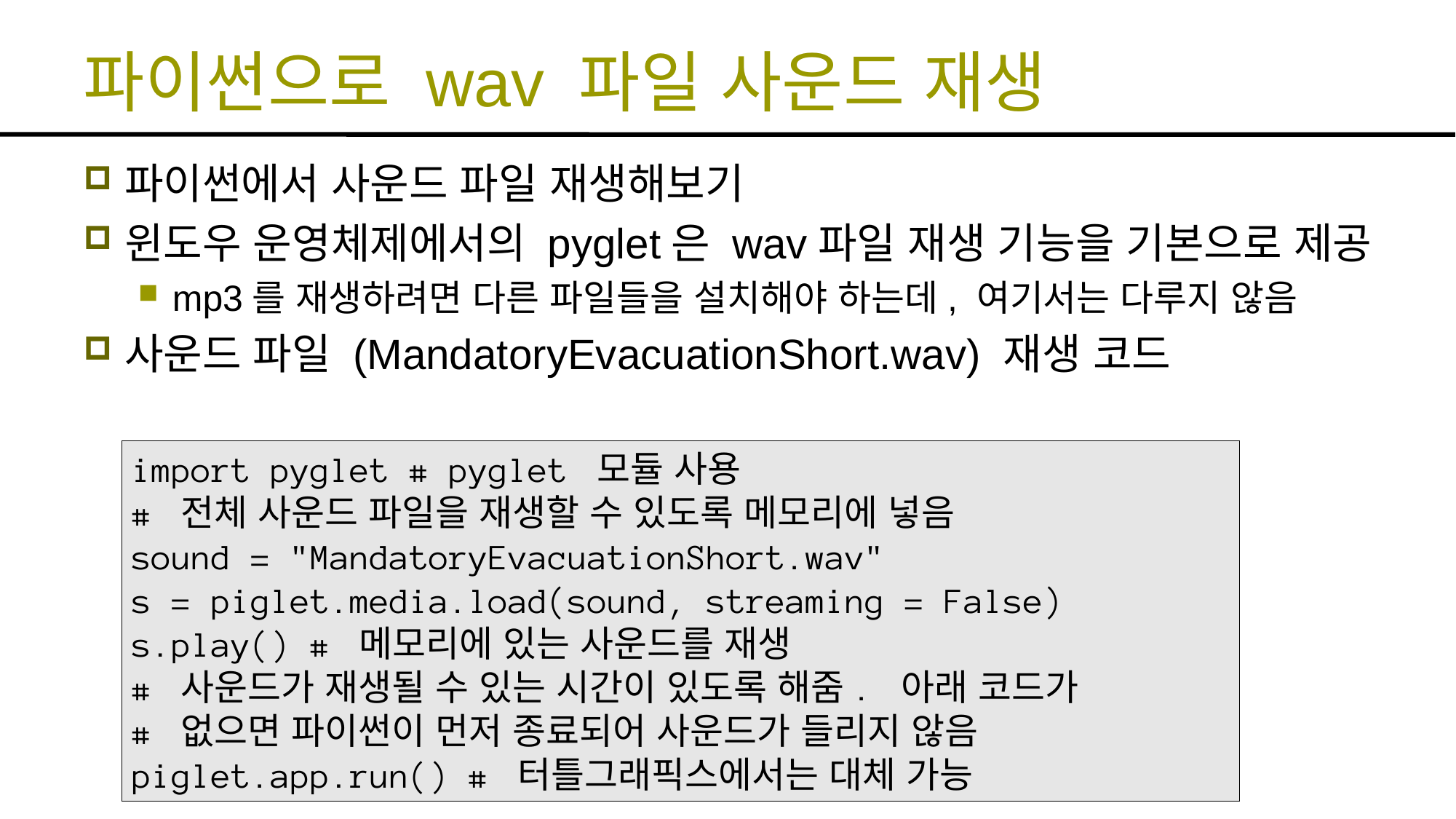

# 파이썬으로 wav 파일 사운드 재생
파이썬에서 사운드 파일 재생해보기
윈도우 운영체제에서의 pyglet은 wav파일 재생 기능을 기본으로 제공
mp3를 재생하려면 다른 파일들을 설치해야 하는데, 여기서는 다루지 않음
사운드 파일 (MandatoryEvacuationShort.wav) 재생 코드

import pyglet # pyglet 모듈 사용
# 전체 사운드 파일을 재생할 수 있도록 메모리에 넣음
sound = "MandatoryEvacuationShort.wav"
s = piglet.media.load(sound, streaming = False)
s.play() # 메모리에 있는 사운드를 재생
# 사운드가 재생될 수 있는 시간이 있도록 해줌. 아래 코드가
# 없으면 파이썬이 먼저 종료되어 사운드가 들리지 않음
piglet.app.run() # 터틀그래픽스에서는 대체 가능